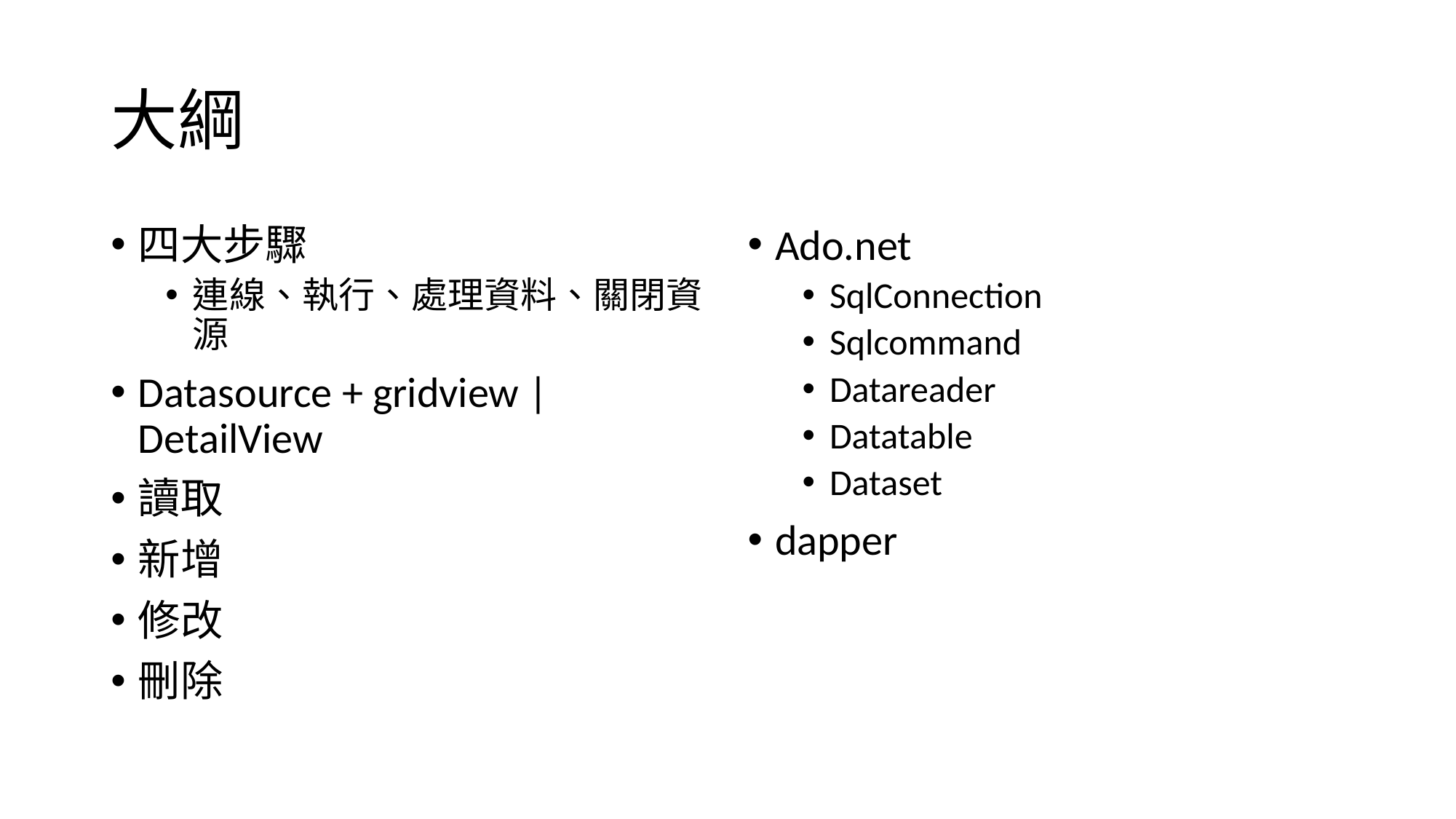

# 大綱
四大步驟
連線、執行、處理資料、關閉資源
Datasource + gridview | DetailView
讀取
新增
修改
刪除

Ado.net
SqlConnection
Sqlcommand
Datareader
Datatable
Dataset
dapper